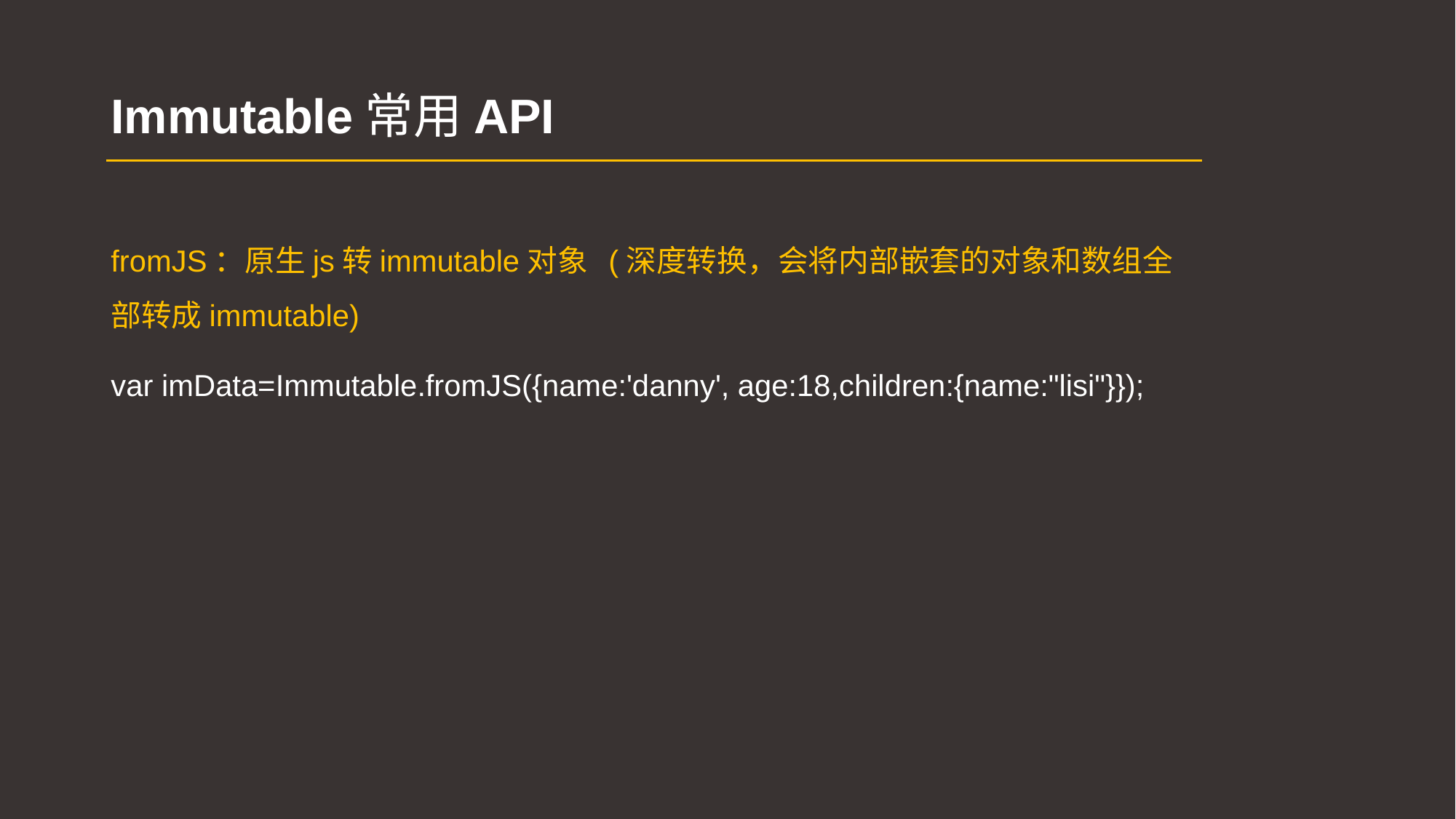

# Immutable常用API
fromJS：原生js转immutable对象  (深度转换，会将内部嵌套的对象和数组全部转成immutable)
var imData=Immutable.fromJS({name:'danny', age:18,children:{name:"lisi"}});